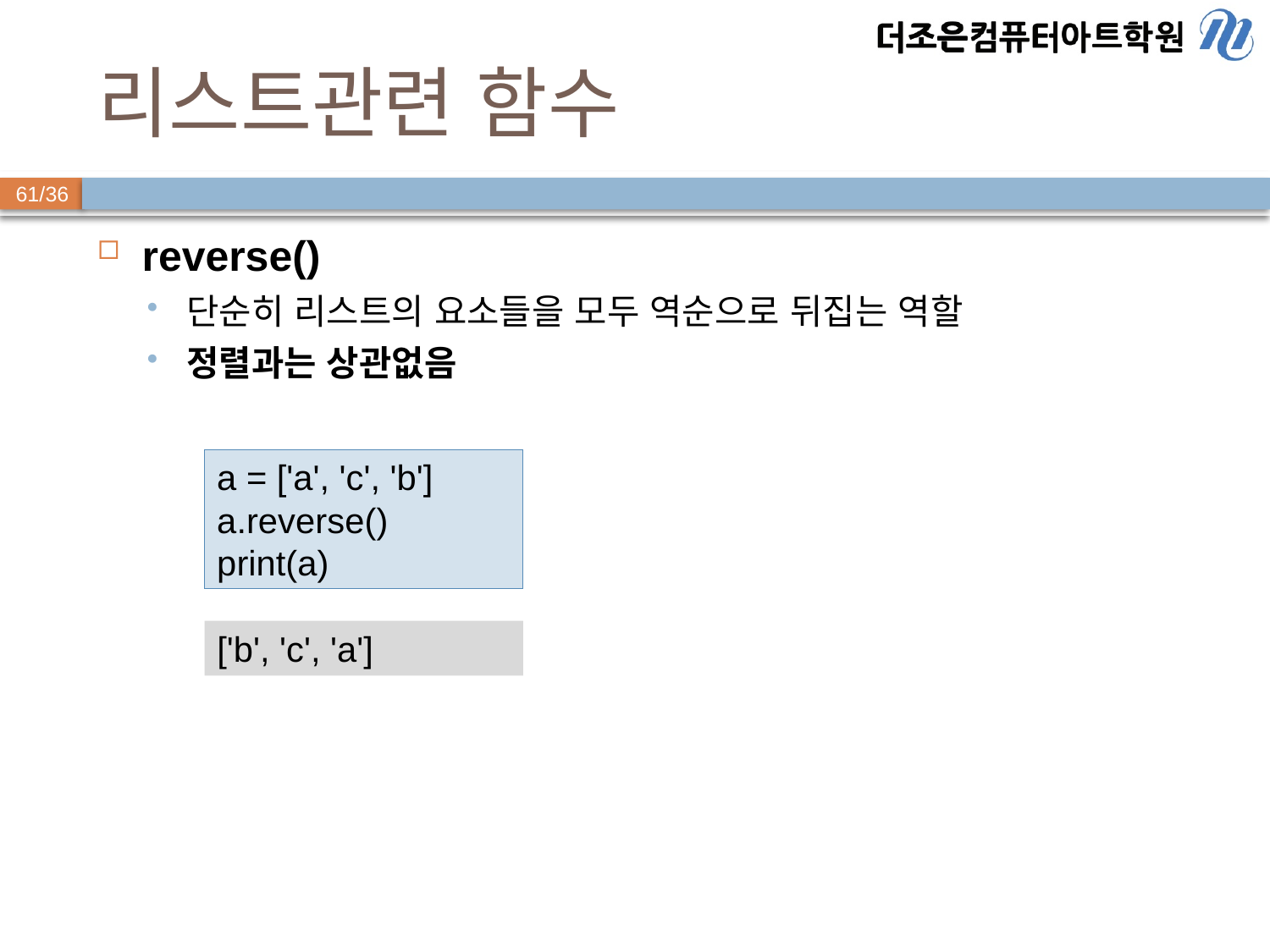

# 리스트관련 함수
reverse()
단순히 리스트의 요소들을 모두 역순으로 뒤집는 역할
정렬과는 상관없음

a = ['a', 'c', 'b']
a.reverse()
print(a)
['b', 'c', 'a']